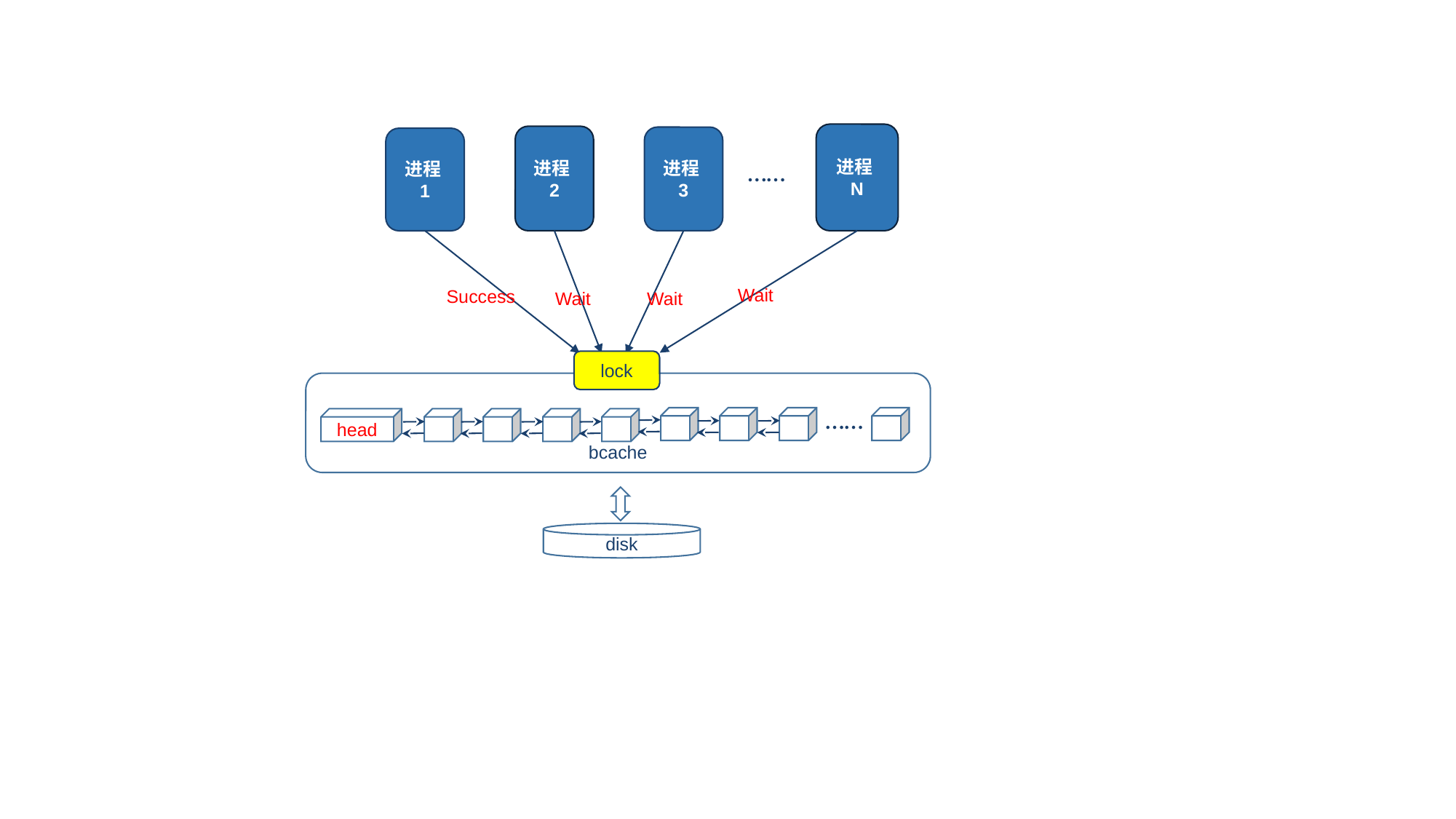

进程N
进程2
进程3
进程1
……
Wait
Success
Wait
Wait
lock
bcache
……

head

disk